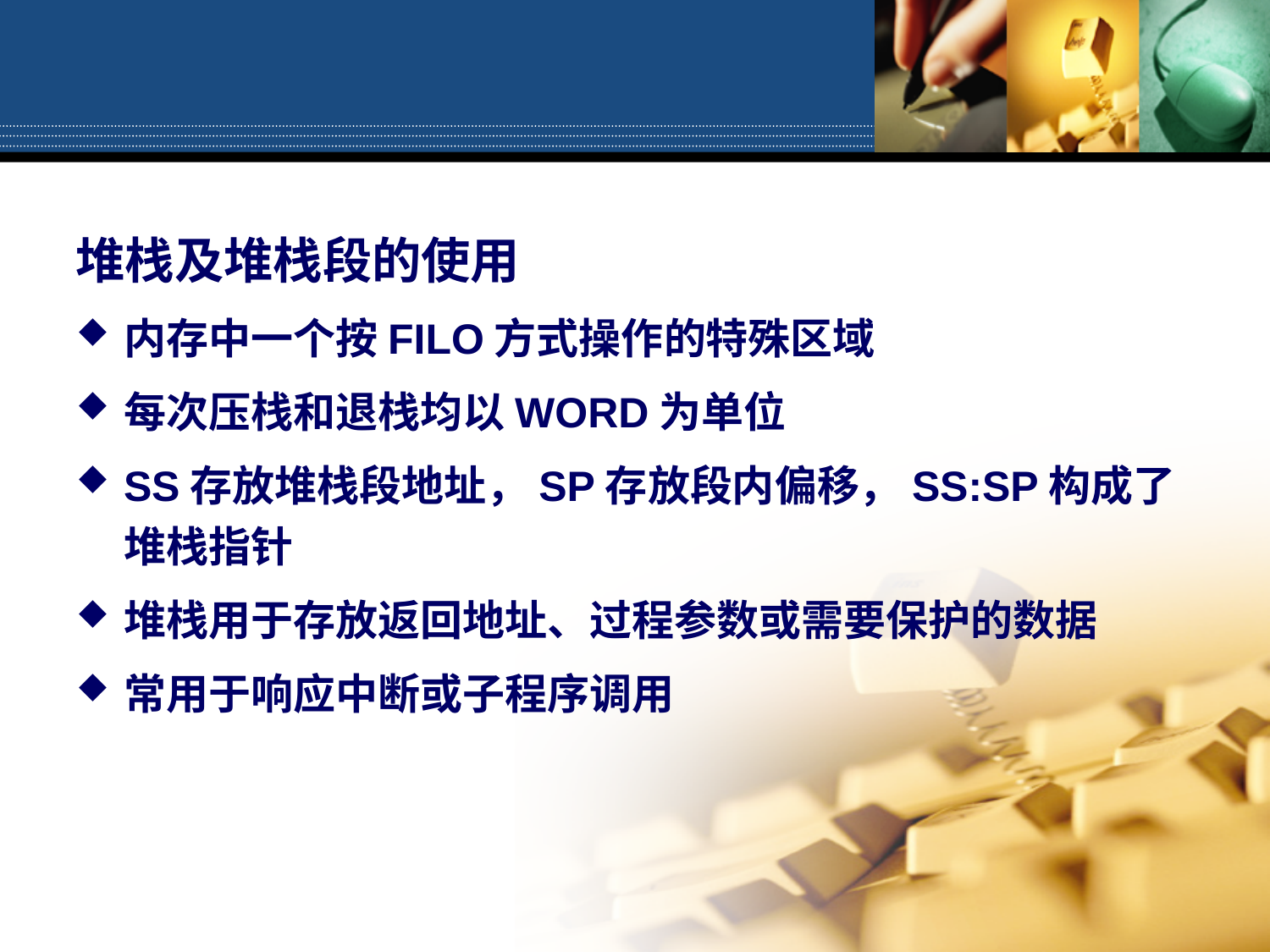

堆栈及堆栈段的使用
内存中一个按FILO方式操作的特殊区域
每次压栈和退栈均以WORD为单位
SS存放堆栈段地址，SP存放段内偏移，SS:SP构成了堆栈指针
堆栈用于存放返回地址、过程参数或需要保护的数据
常用于响应中断或子程序调用